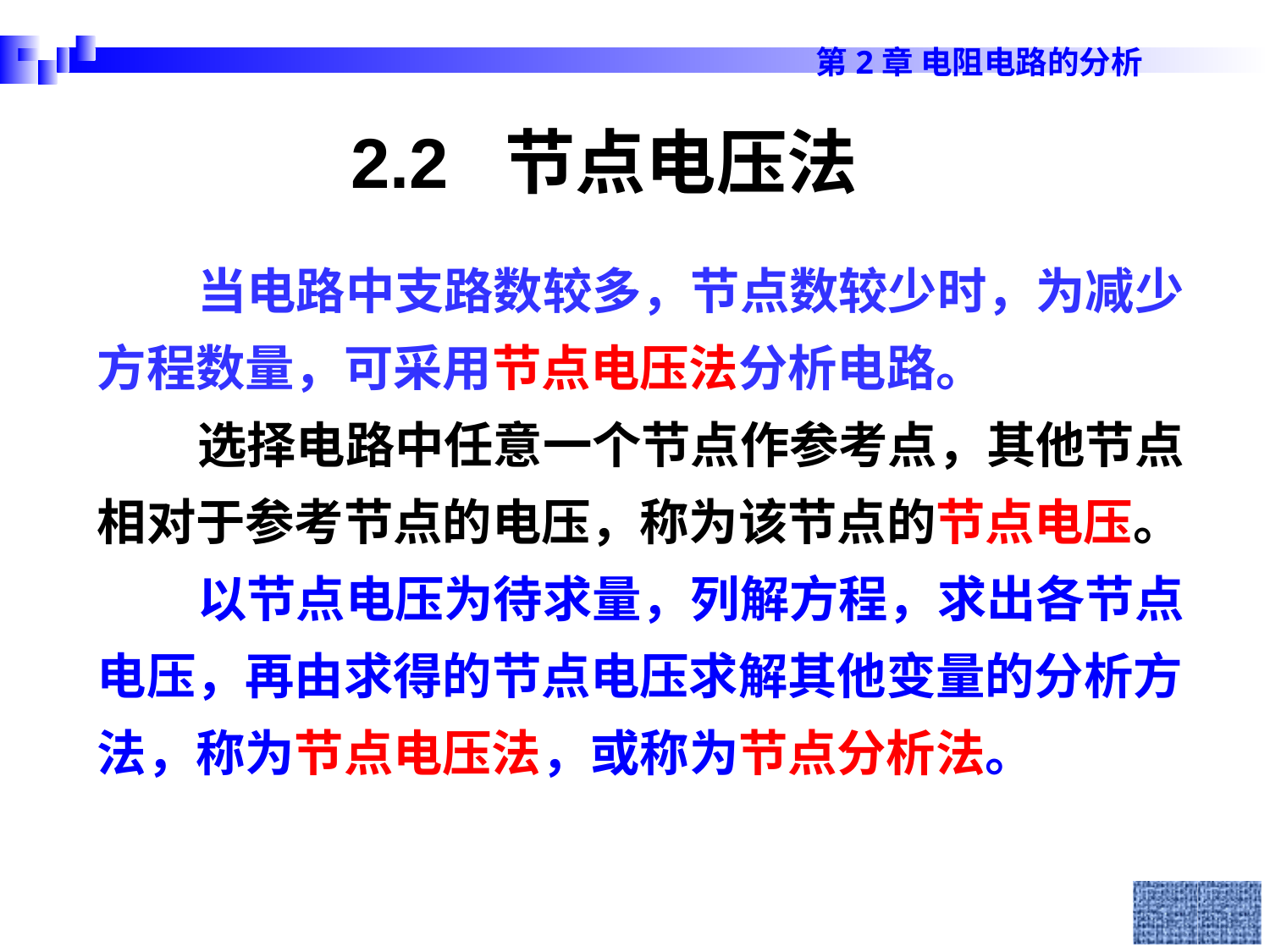

2.2  节点电压法
当电路中支路数较多，节点数较少时，为减少方程数量，可采用节点电压法分析电路。
选择电路中任意一个节点作参考点，其他节点相对于参考节点的电压，称为该节点的节点电压。
以节点电压为待求量，列解方程，求出各节点电压，再由求得的节点电压求解其他变量的分析方法，称为节点电压法，或称为节点分析法。